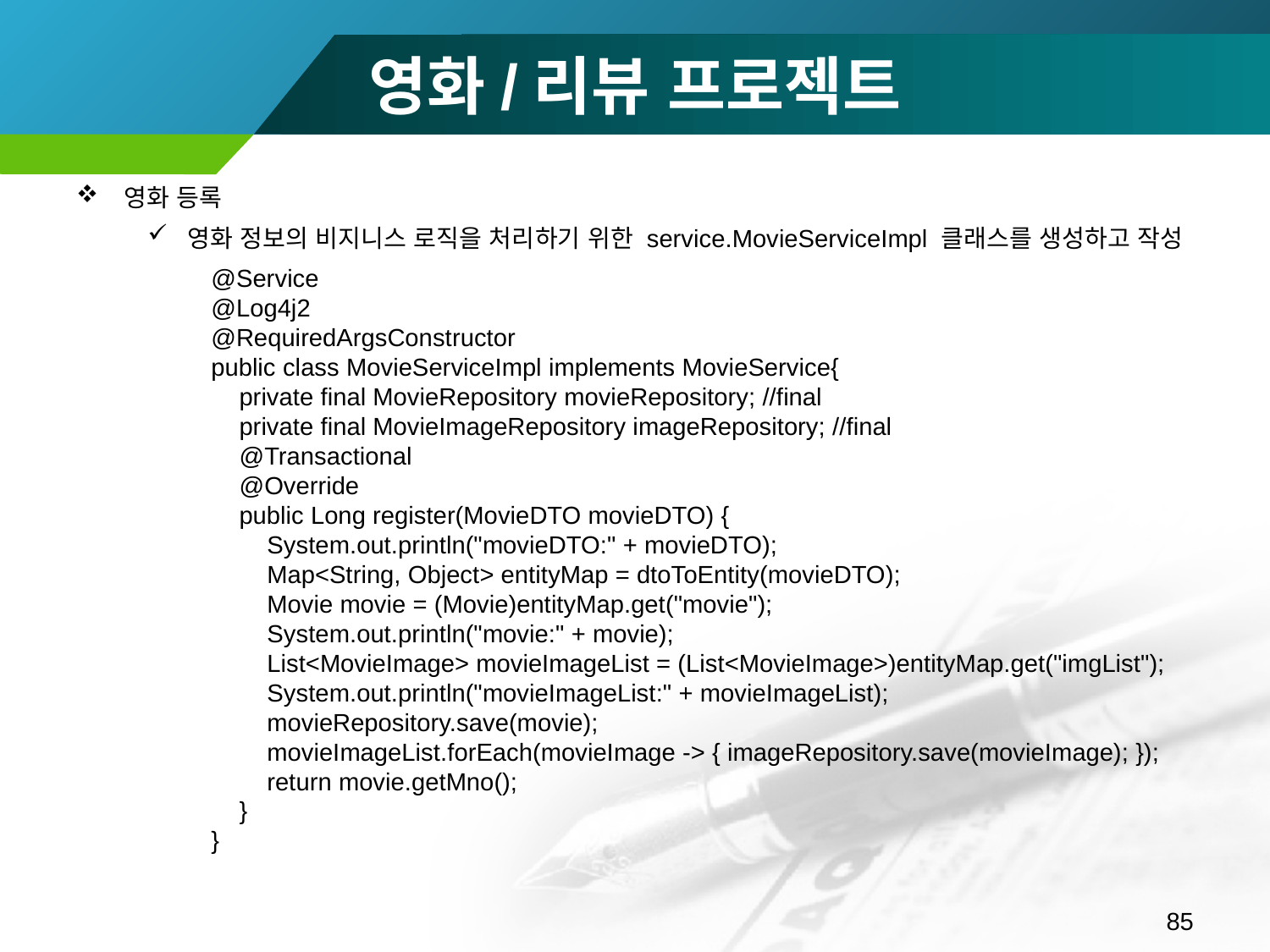

# 영화/리뷰 프로젝트
영화 등록
영화 정보의 비지니스 로직을 처리하기 위한 service.MovieServiceImpl 클래스를 생성하고 작성
@Service
@Log4j2
@RequiredArgsConstructor
public class MovieServiceImpl implements MovieService{
    private final MovieRepository movieRepository; //final
    private final MovieImageRepository imageRepository; //final
    @Transactional
    @Override
    public Long register(MovieDTO movieDTO) {
        System.out.println("movieDTO:" + movieDTO);
        Map<String, Object> entityMap = dtoToEntity(movieDTO);
        Movie movie = (Movie)entityMap.get("movie");
        System.out.println("movie:" + movie);
        List<MovieImage> movieImageList = (List<MovieImage>)entityMap.get("imgList");
        System.out.println("movieImageList:" + movieImageList);
        movieRepository.save(movie);
        movieImageList.forEach(movieImage -> { imageRepository.save(movieImage); });
        return movie.getMno();
    }
}

85